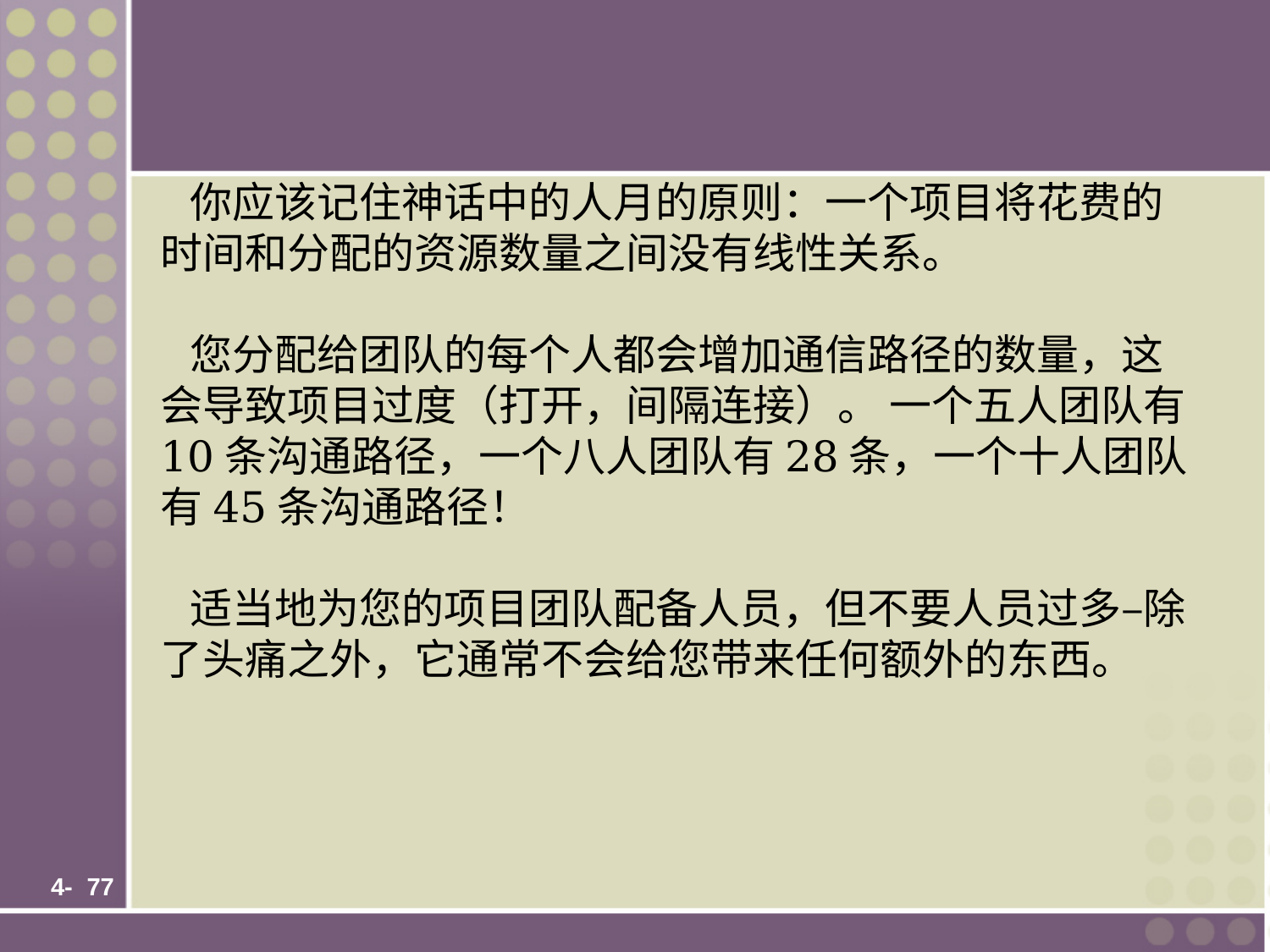

#
  你应该记住神话中的人月的原则：一个项目将花费的时间和分配的资源数量之间没有线性关系。

  您分配给团队的每个人都会增加通信路径的数量，这会导致项目过度（打开，间隔连接）。 一个五人团队有10条沟通路径，一个八人团队有28条，一个十人团队有45条沟通路径！

  适当地为您的项目团队配备人员，但不要人员过多–除了头痛之外，它通常不会给您带来任何额外的东西。
  4-  77